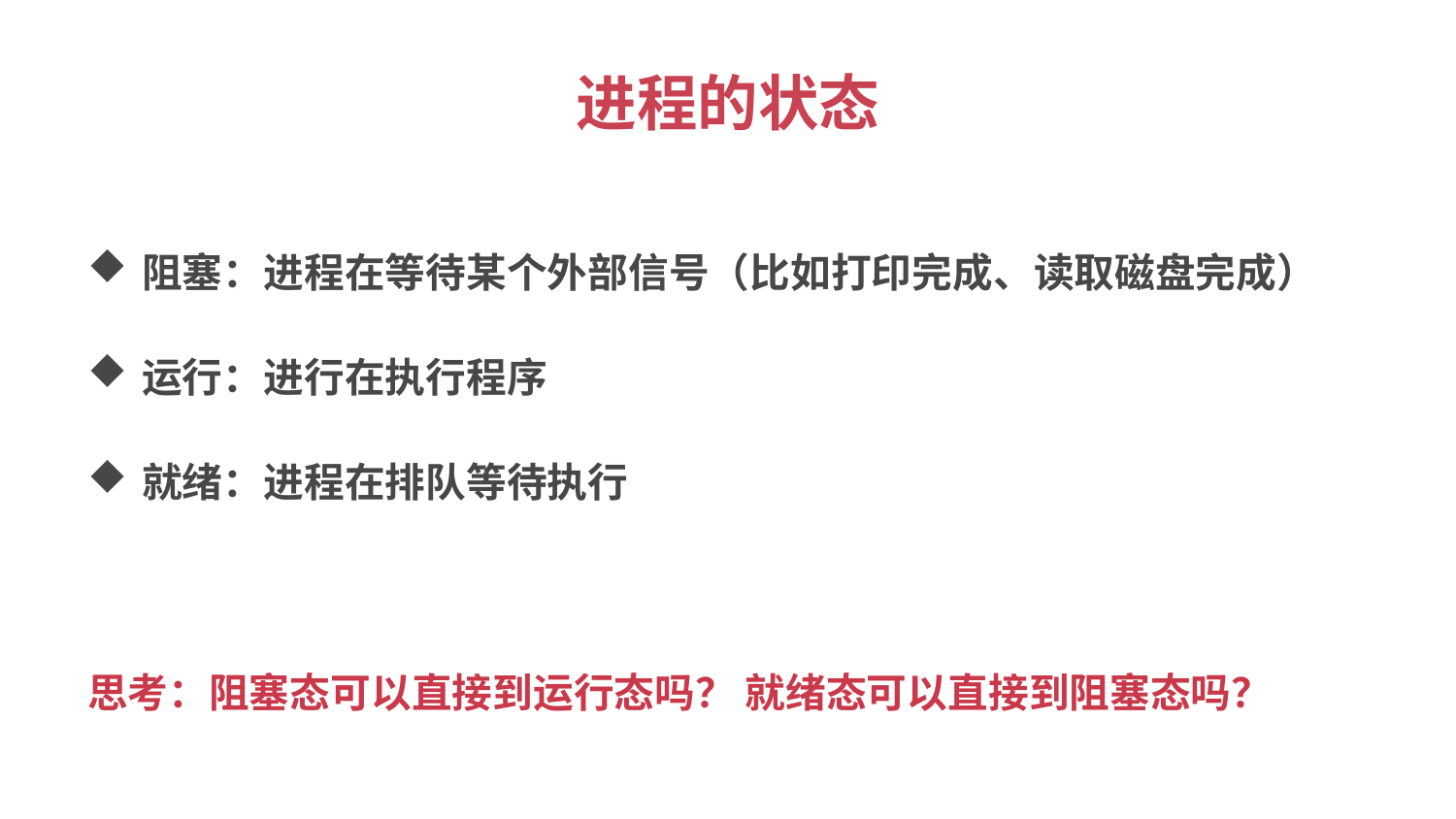

# 进程的状态
阻塞：进程在等待某个外部信号（比如打印完成、读取磁盘完成）
运行：进行在执行程序
就绪：进程在排队等待执行

思考：阻塞态可以直接到运行态吗？ 就绪态可以直接到阻塞态吗？